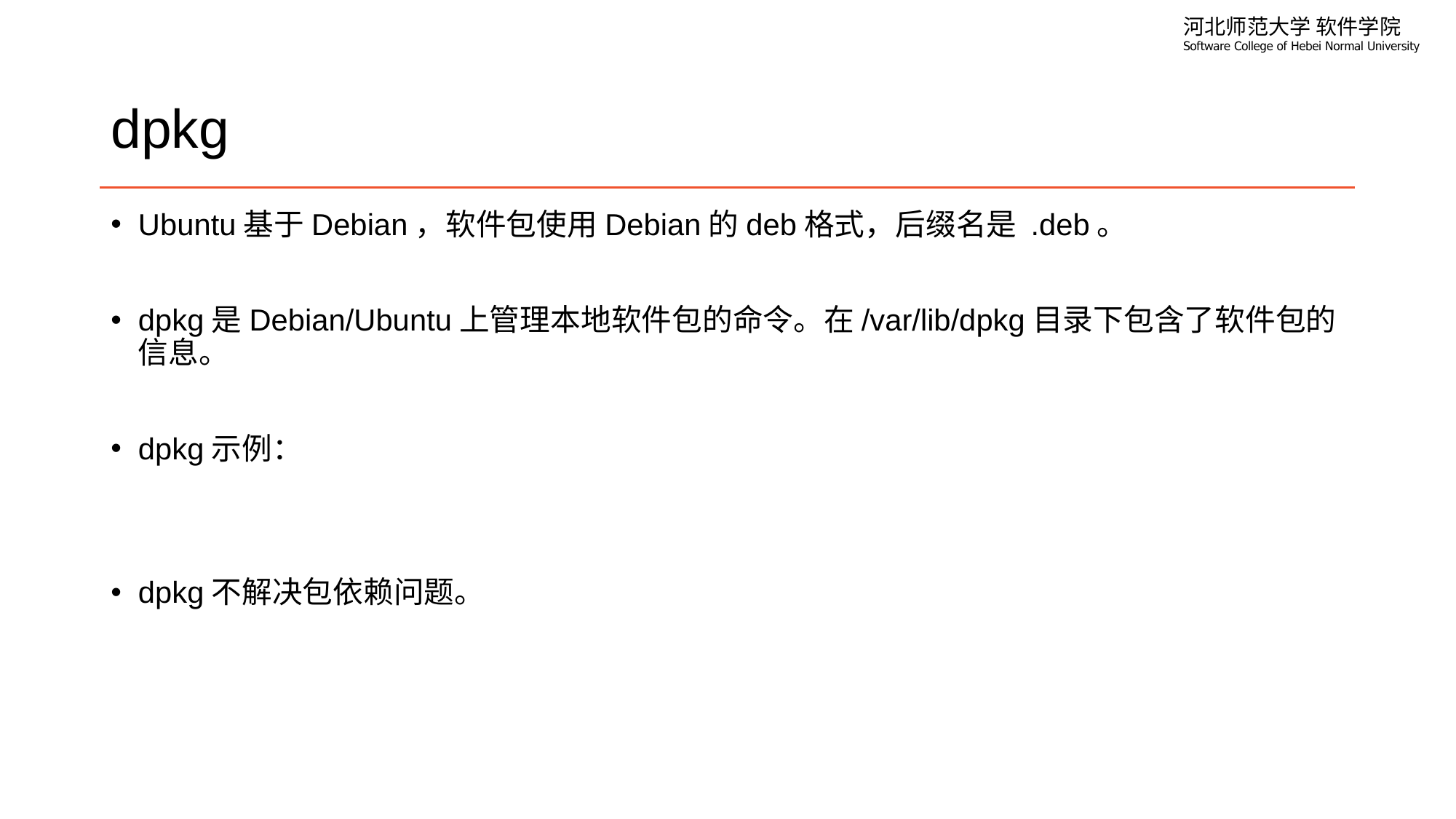

# dpkg
Ubuntu基于Debian，软件包使用Debian的deb格式，后缀名是 .deb。

dpkg是Debian/Ubuntu上管理本地软件包的命令。在/var/lib/dpkg目录下包含了软件包的信息。

dpkg示例：

dpkg不解决包依赖问题。